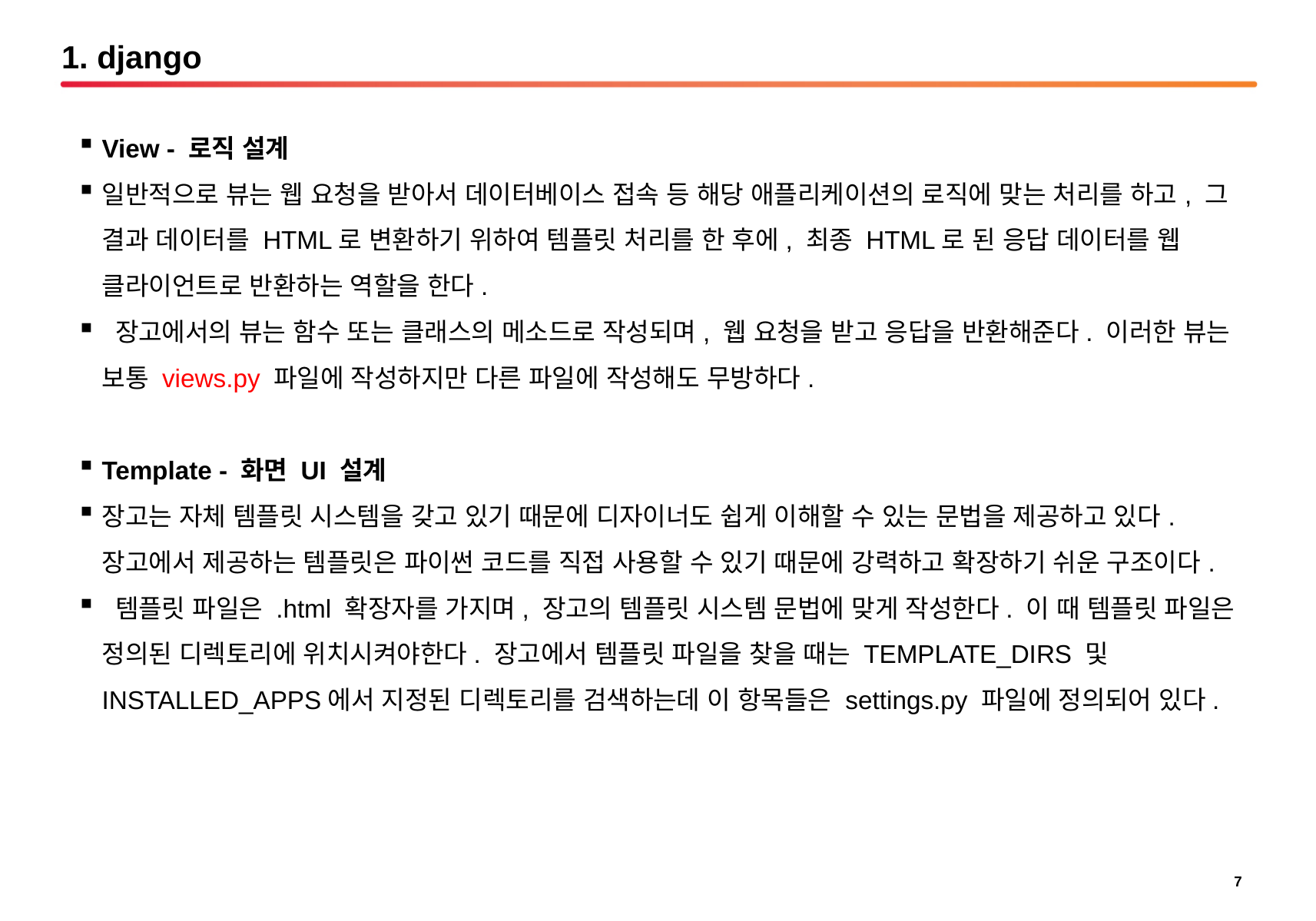

# 1. django
View - 로직 설계
일반적으로 뷰는 웹 요청을 받아서 데이터베이스 접속 등 해당 애플리케이션의 로직에 맞는 처리를 하고, 그 결과 데이터를 HTML로 변환하기 위하여 템플릿 처리를 한 후에, 최종 HTML로 된 응답 데이터를 웹 클라이언트로 반환하는 역할을 한다.
 장고에서의 뷰는 함수 또는 클래스의 메소드로 작성되며, 웹 요청을 받고 응답을 반환해준다. 이러한 뷰는 보통 views.py 파일에 작성하지만 다른 파일에 작성해도 무방하다.

Template - 화면 UI 설계
장고는 자체 템플릿 시스템을 갖고 있기 때문에 디자이너도 쉽게 이해할 수 있는 문법을 제공하고 있다. 장고에서 제공하는 템플릿은 파이썬 코드를 직접 사용할 수 있기 때문에 강력하고 확장하기 쉬운 구조이다.
 템플릿 파일은 .html 확장자를 가지며, 장고의 템플릿 시스템 문법에 맞게 작성한다. 이 때 템플릿 파일은 정의된 디렉토리에 위치시켜야한다. 장고에서 템플릿 파일을 찾을 때는 TEMPLATE_DIRS 및 INSTALLED_APPS에서 지정된 디렉토리를 검색하는데 이 항목들은 settings.py 파일에 정의되어 있다.